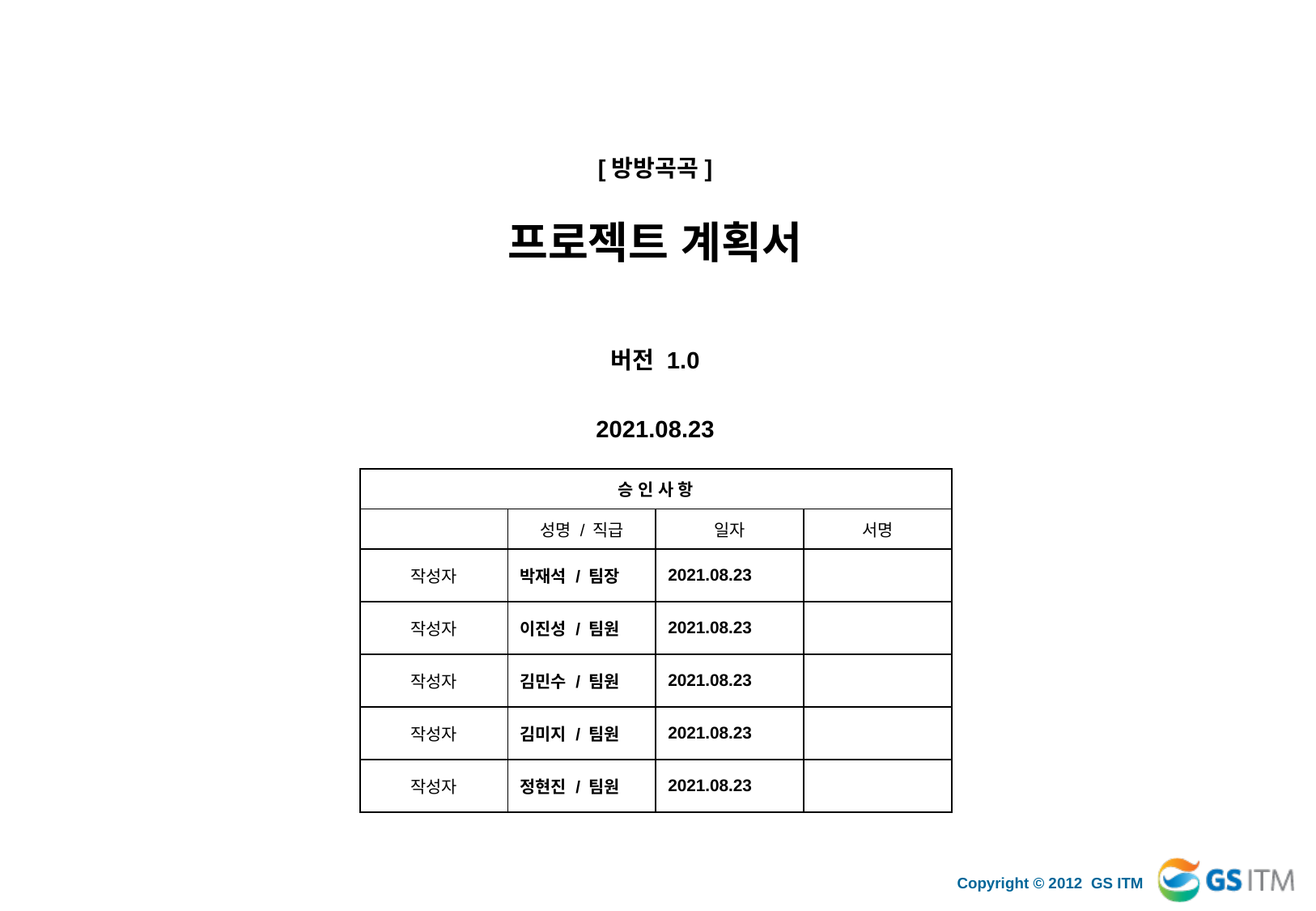

[방방곡곡]

프로젝트 계획서

버전 1.0

2021.08.23
| 승 인 사 항 |  |  |  |
| --- | --- | --- | --- |
|  | 성명 / 직급 | 일자 | 서명 |
| 작성자 | 박재석 / 팀장 | 2021.08.23 |  |
| 작성자 | 이진성 / 팀원 | 2021.08.23 |  |
| 작성자 | 김민수 / 팀원 | 2021.08.23 |  |
| 작성자 | 김미지 / 팀원 | 2021.08.23 |  |
| 작성자 | 정현진 / 팀원 | 2021.08.23 |  |